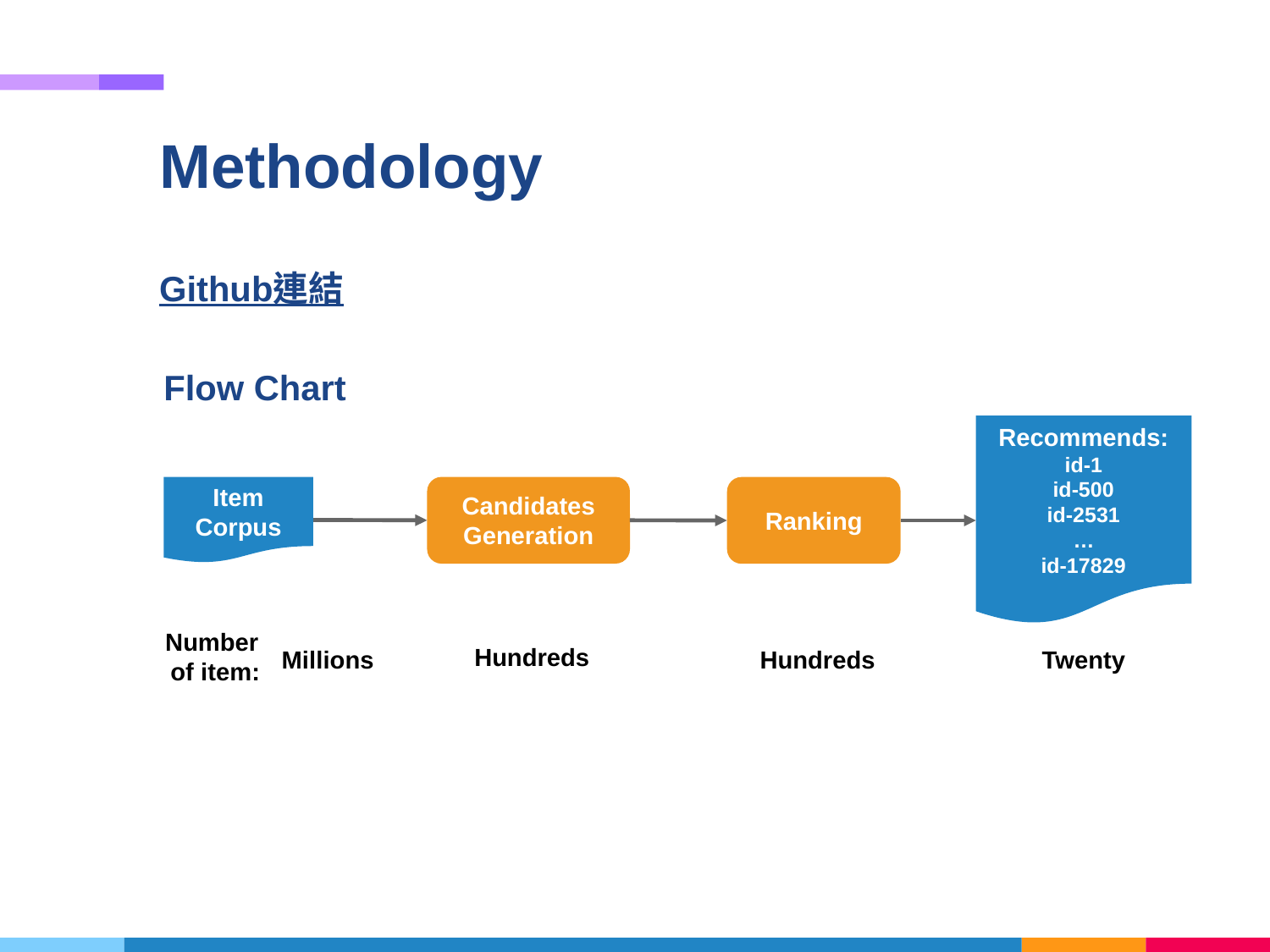

Methodology
Github連結
Flow Chart
Recommends:
id-1
id-500
id-2531
…
id-17829
Item
Corpus
Candidates
Generation
Ranking
Hundreds
Hundreds
Twenty
Millions
Number
of item: